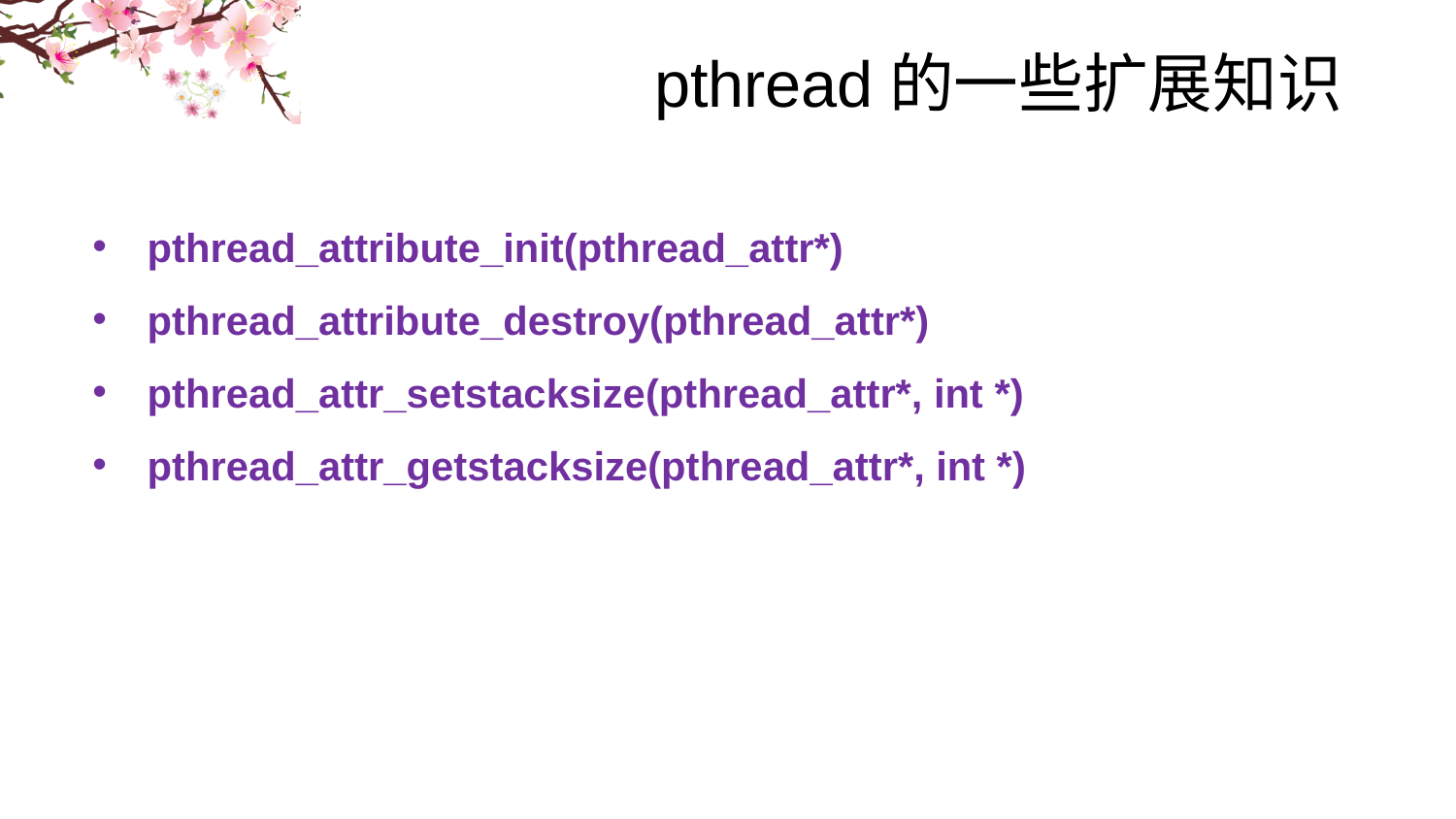

# pthread的一些扩展知识
pthread_attribute_init(pthread_attr*)
pthread_attribute_destroy(pthread_attr*)
pthread_attr_setstacksize(pthread_attr*, int *)
pthread_attr_getstacksize(pthread_attr*, int *)